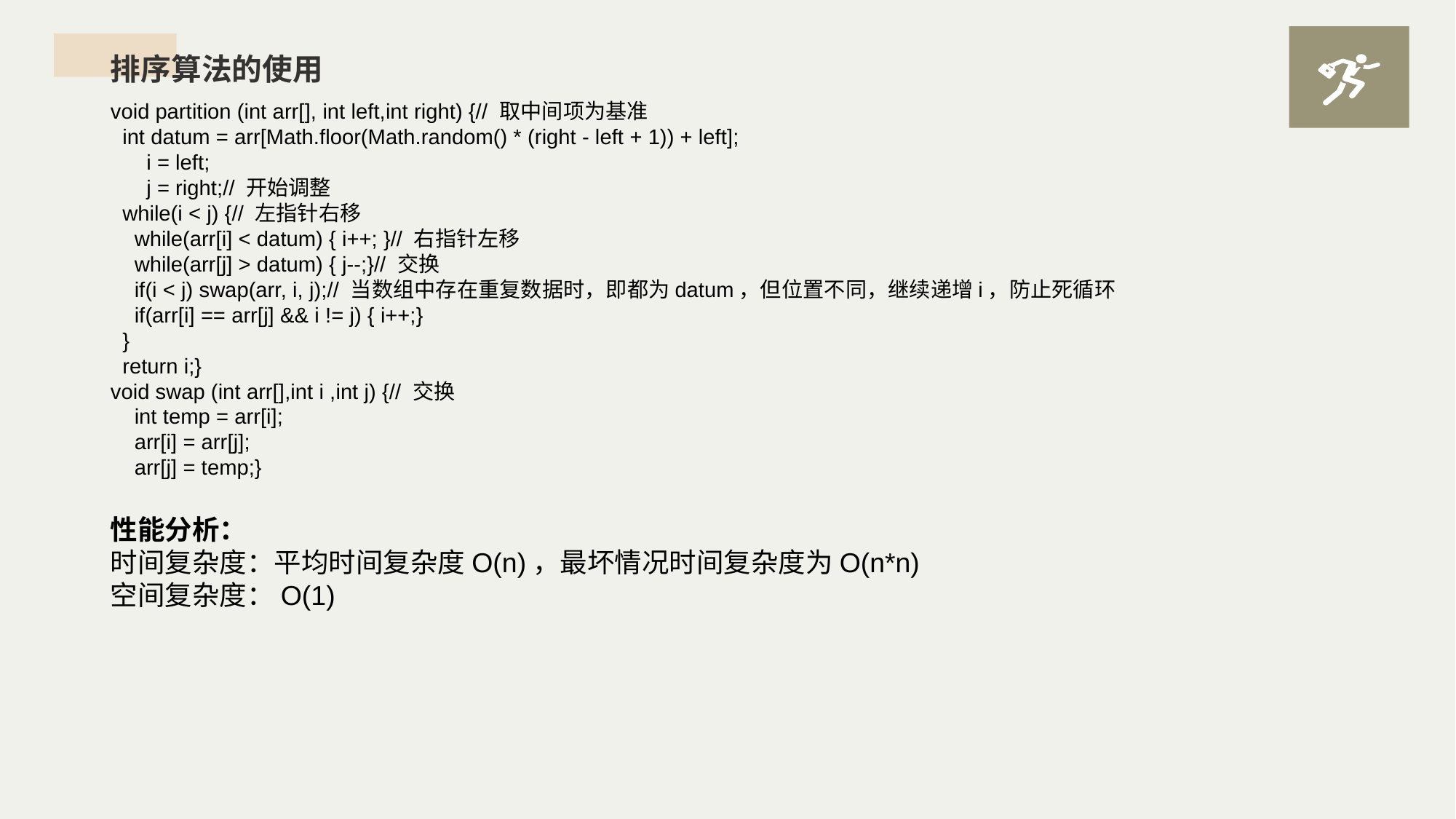

排序算法的使用

void partition (int arr[], int left,int right) {// 取中间项为基准
  int datum = arr[Math.floor(Math.random() * (right - left + 1)) + left];
      i = left;
      j = right;// 开始调整
  while(i < j) {// 左指针右移
    while(arr[i] < datum) { i++; }// 右指针左移
    while(arr[j] > datum) { j--;}// 交换
    if(i < j) swap(arr, i, j);// 当数组中存在重复数据时，即都为datum，但位置不同，继续递增i，防止死循环
    if(arr[i] == arr[j] && i != j) { i++;}
  }
  return i;}
void swap (int arr[],int i ,int j) {// 交换
    int temp = arr[i];
    arr[i] = arr[j];
    arr[j] = temp;}

性能分析：
时间复杂度：平均时间复杂度O(n)，最坏情况时间复杂度为O(n*n)
空间复杂度：O(1)